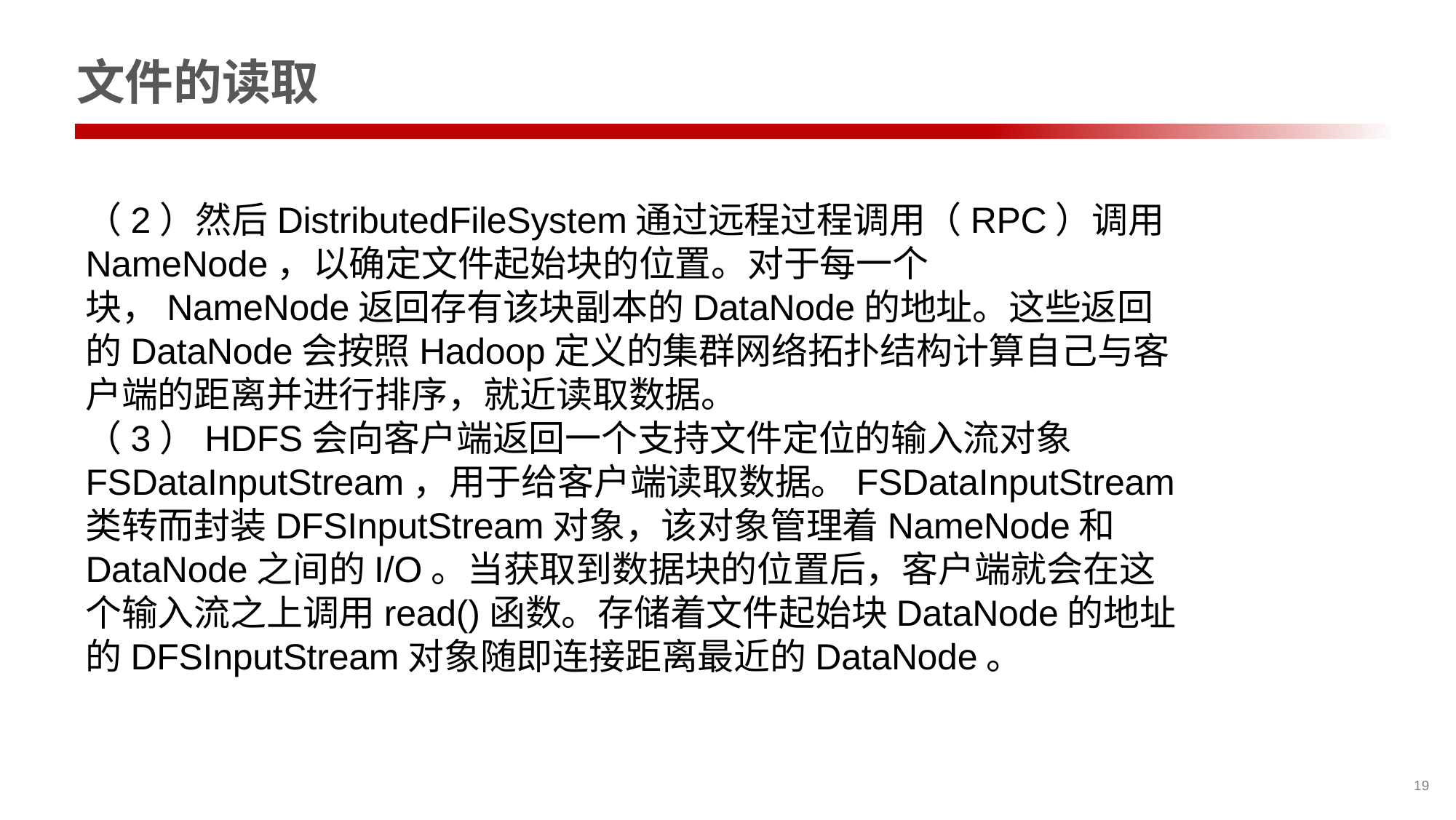

# 文件的读取

（2）然后DistributedFileSystem通过远程过程调用（RPC）调用NameNode，以确定文件起始块的位置。对于每一个块，NameNode返回存有该块副本的DataNode的地址。这些返回的DataNode会按照Hadoop定义的集群网络拓扑结构计算自己与客户端的距离并进行排序，就近读取数据。
（3）HDFS会向客户端返回一个支持文件定位的输入流对象FSDataInputStream，用于给客户端读取数据。FSDataInputStream类转而封装DFSInputStream对象，该对象管理着NameNode和DataNode之间的I/O。当获取到数据块的位置后，客户端就会在这个输入流之上调用read()函数。存储着文件起始块DataNode的地址的DFSInputStream对象随即连接距离最近的DataNode。

19